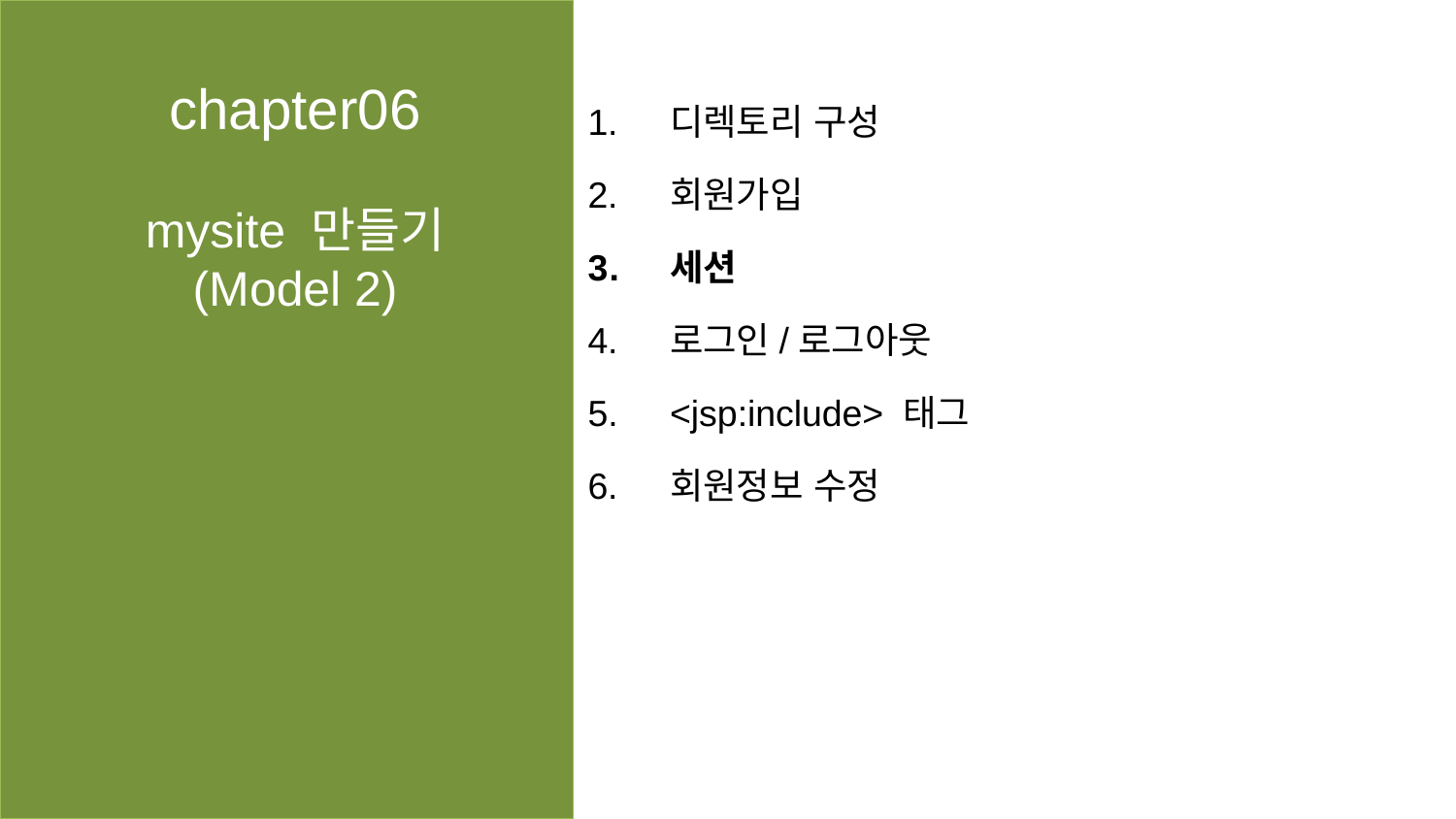

chapter06

mysite 만들기
(Model 2)
디렉토리 구성
회원가입
세션
로그인/로그아웃
<jsp:include> 태그
회원정보 수정